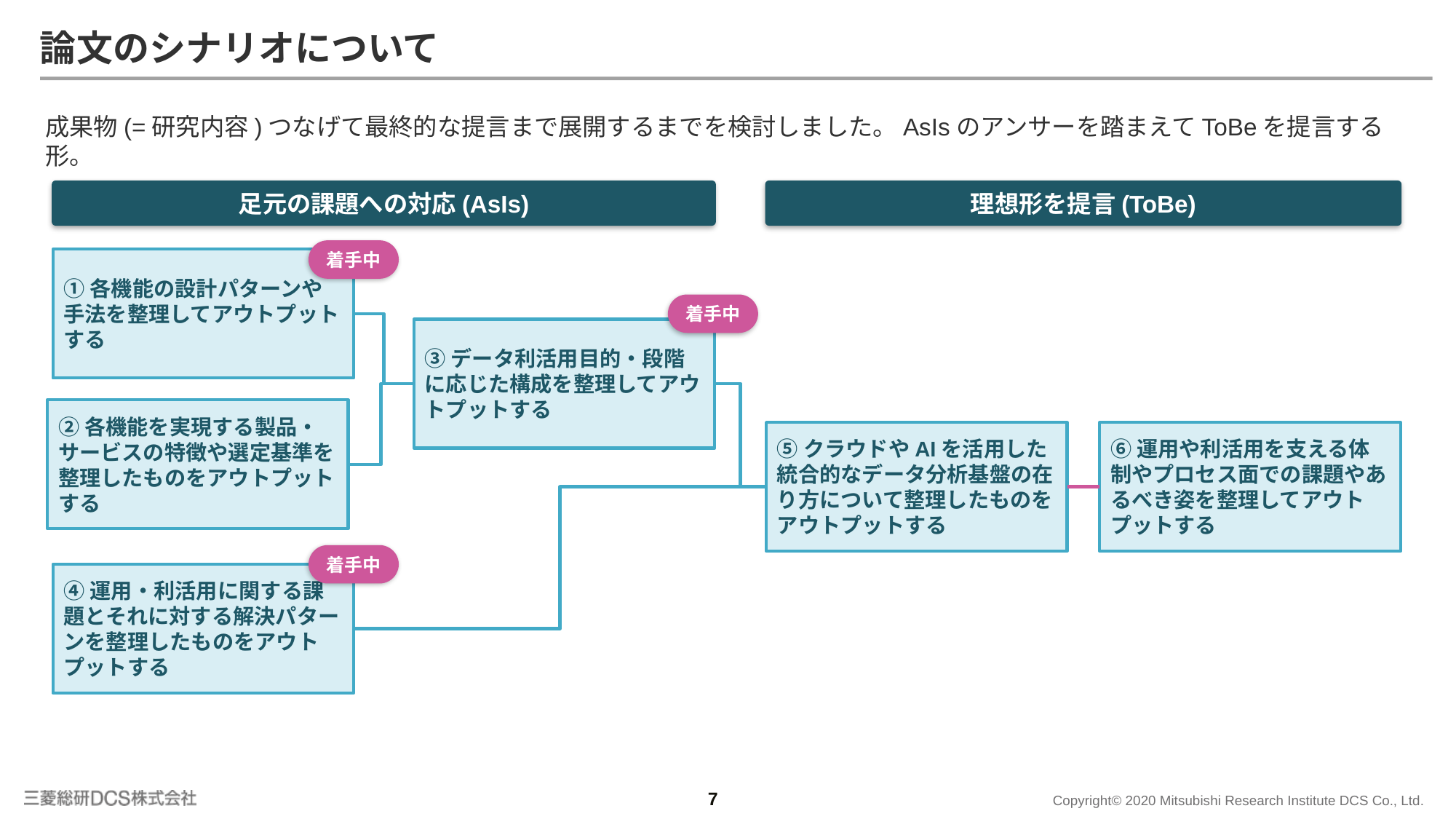

# 論文のシナリオについて
成果物(=研究内容)つなげて最終的な提言まで展開するまでを検討しました。AsIsのアンサーを踏まえてToBeを提言する形。
足元の課題への対応(AsIs)
理想形を提言(ToBe)
着手中
①各機能の設計パターンや手法を整理してアウトプットする
着手中
③データ利活用目的・段階に応じた構成を整理してアウトプットする
②各機能を実現する製品・サービスの特徴や選定基準を整理したものをアウトプットする
⑤クラウドやAIを活用した統合的なデータ分析基盤の在り方について整理したものをアウトプットする
⑥運用や利活用を支える体制やプロセス面での課題やあるべき姿を整理してアウトプットする
着手中
④運用・利活用に関する課題とそれに対する解決パターンを整理したものをアウトプットする
7